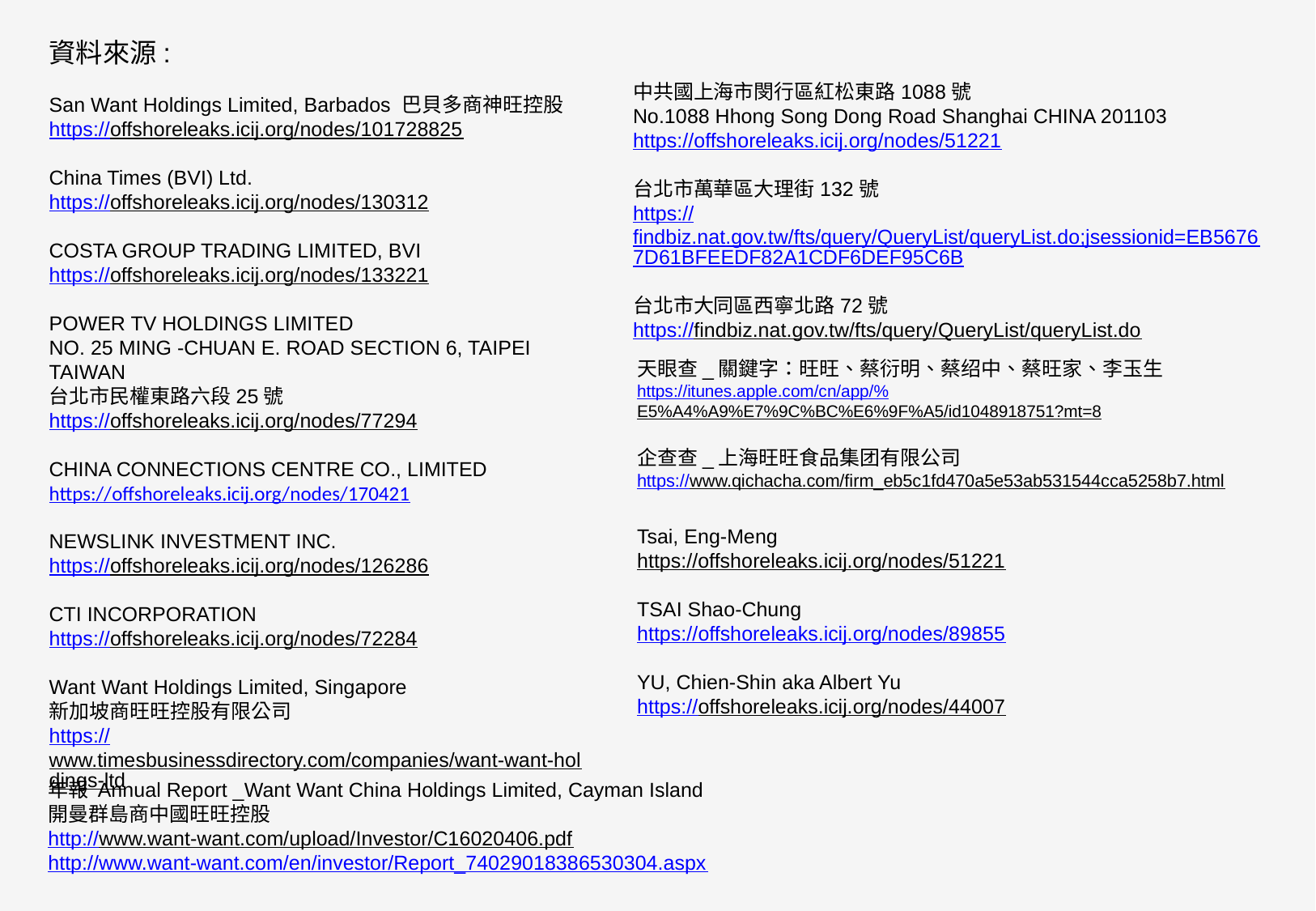

資料來源:

San Want Holdings Limited, Barbados 巴貝多商神旺控股
https://offshoreleaks.icij.org/nodes/101728825

China Times (BVI) Ltd.
https://offshoreleaks.icij.org/nodes/130312

COSTA GROUP TRADING LIMITED, BVI
https://offshoreleaks.icij.org/nodes/133221

POWER TV HOLDINGS LIMITED
NO. 25 MING -CHUAN E. ROAD SECTION 6, TAIPEI TAIWAN
台北市民權東路六段25號
https://offshoreleaks.icij.org/nodes/77294

CHINA CONNECTIONS CENTRE CO., LIMITED
https://offshoreleaks.icij.org/nodes/170421

NEWSLINK INVESTMENT INC.
https://offshoreleaks.icij.org/nodes/126286

CTI INCORPORATION
https://offshoreleaks.icij.org/nodes/72284

Want Want Holdings Limited, Singapore
新加坡商旺旺控股有限公司
https://www.timesbusinessdirectory.com/companies/want-want-holdings-ltd

中共國上海市閔行區紅松東路1088號
No.1088 Hhong Song Dong Road Shanghai CHINA 201103
https://offshoreleaks.icij.org/nodes/51221

台北市萬華區大理街132號
https://findbiz.nat.gov.tw/fts/query/QueryList/queryList.do;jsessionid=EB56767D61BFEEDF82A1CDF6DEF95C6B

台北市大同區西寧北路72號
https://findbiz.nat.gov.tw/fts/query/QueryList/queryList.do

天眼查_關鍵字：旺旺、蔡衍明、蔡绍中、蔡旺家、李玉生
https://itunes.apple.com/cn/app/%E5%A4%A9%E7%9C%BC%E6%9F%A5/id1048918751?mt=8

企查查_上海旺旺食品集团有限公司
https://www.qichacha.com/firm_eb5c1fd470a5e53ab531544cca5258b7.html
Tsai, Eng-Meng
https://offshoreleaks.icij.org/nodes/51221

TSAI Shao-Chung
https://offshoreleaks.icij.org/nodes/89855

YU, Chien-Shin aka Albert Yu
https://offshoreleaks.icij.org/nodes/44007

年報 Annual Report _Want Want China Holdings Limited, Cayman Island
開曼群島商中國旺旺控股
http://www.want-want.com/upload/Investor/C16020406.pdf
http://www.want-want.com/en/investor/Report_74029018386530304.aspx